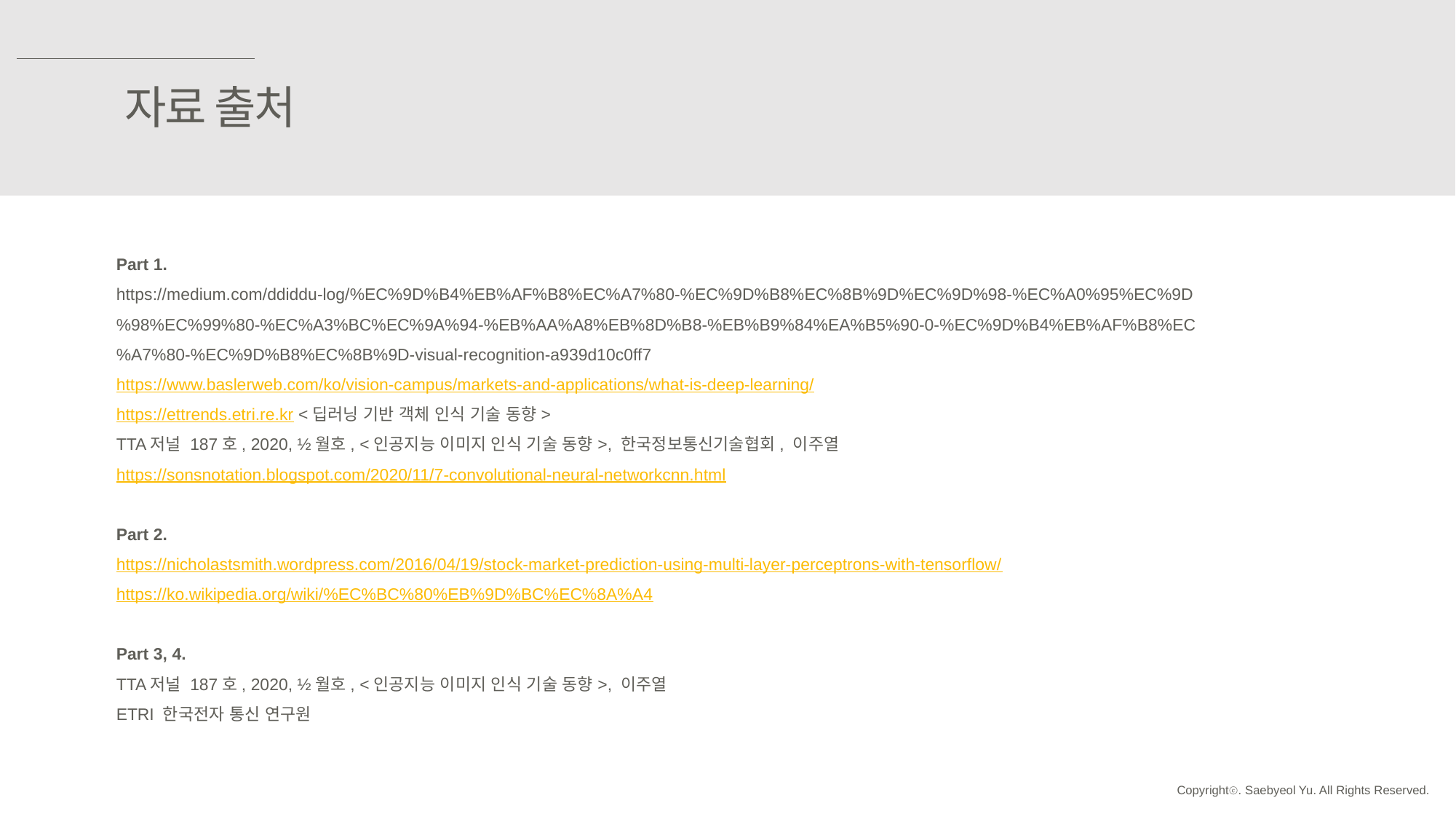

자료 출처
Part 1.
https://medium.com/ddiddu-log/%EC%9D%B4%EB%AF%B8%EC%A7%80-%EC%9D%B8%EC%8B%9D%EC%9D%98-%EC%A0%95%EC%9D%98%EC%99%80-%EC%A3%BC%EC%9A%94-%EB%AA%A8%EB%8D%B8-%EB%B9%84%EA%B5%90-0-%EC%9D%B4%EB%AF%B8%EC%A7%80-%EC%9D%B8%EC%8B%9D-visual-recognition-a939d10c0ff7
https://www.baslerweb.com/ko/vision-campus/markets-and-applications/what-is-deep-learning/
https://ettrends.etri.re.kr <딥러닝 기반 객체 인식 기술 동향>
TTA저널 187호, 2020, ½월호, <인공지능 이미지 인식 기술 동향>, 한국정보통신기술협회, 이주열
https://sonsnotation.blogspot.com/2020/11/7-convolutional-neural-networkcnn.html

Part 2.
https://nicholastsmith.wordpress.com/2016/04/19/stock-market-prediction-using-multi-layer-perceptrons-with-tensorflow/
https://ko.wikipedia.org/wiki/%EC%BC%80%EB%9D%BC%EC%8A%A4

Part 3, 4.
TTA저널 187호, 2020, ½월호, <인공지능 이미지 인식 기술 동향>, 이주열
ETRI 한국전자 통신 연구원